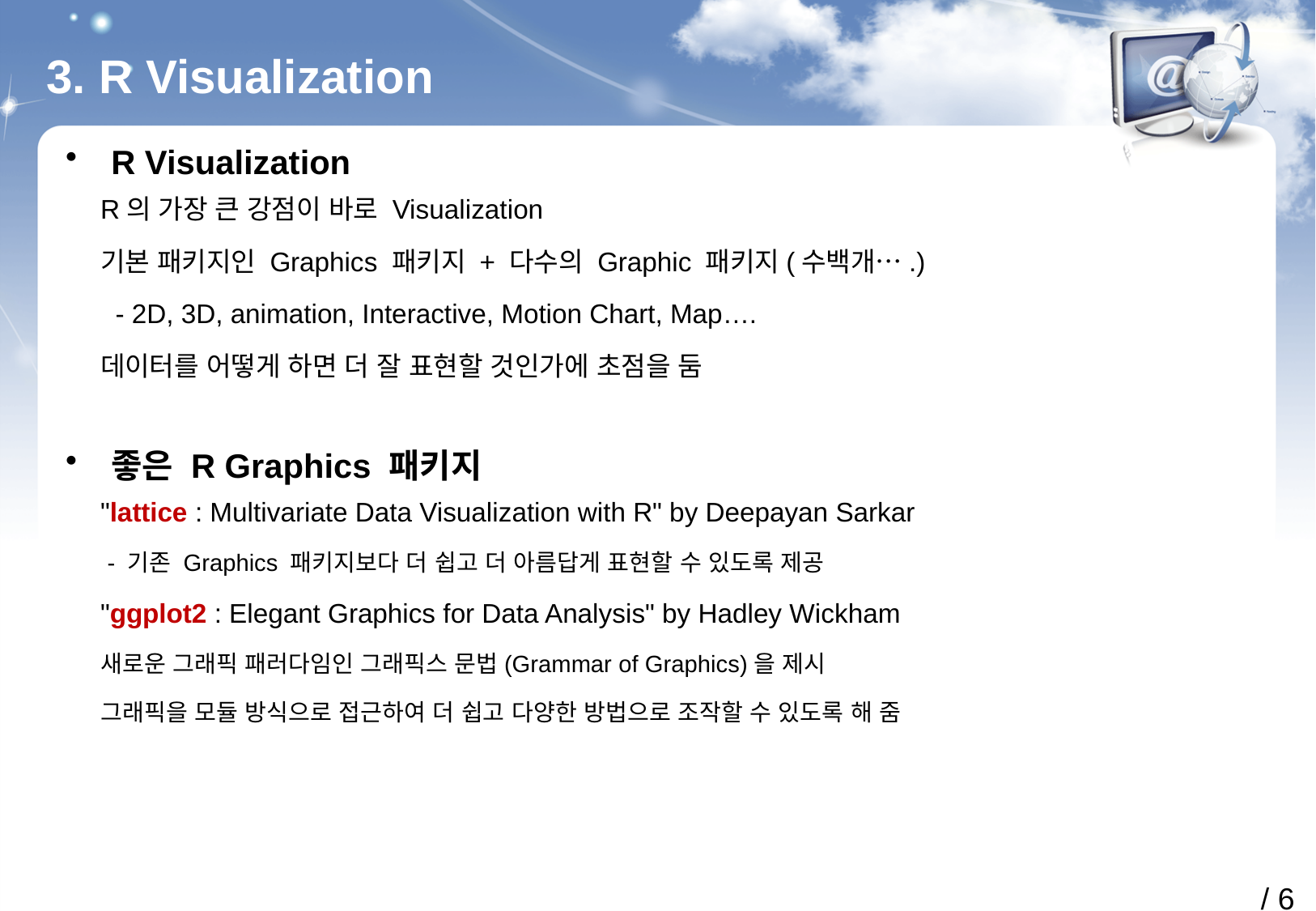

# 3. R Visualization
R Visualization
R의 가장 큰 강점이 바로 Visualization
기본 패키지인 Graphics 패키지 + 다수의 Graphic 패키지(수백개….)
  - 2D, 3D, animation, Interactive, Motion Chart, Map….
데이터를 어떻게 하면 더 잘 표현할 것인가에 초점을 둠

좋은 R Graphics 패키지
"lattice : Multivariate Data Visualization with R" by Deepayan Sarkar
 - 기존 Graphics 패키지보다 더 쉽고 더 아름답게 표현할 수 있도록 제공
"ggplot2 : Elegant Graphics for Data Analysis" by Hadley Wickham
새로운 그래픽 패러다임인 그래픽스 문법(Grammar of Graphics)을 제시
그래픽을 모듈 방식으로 접근하여 더 쉽고 다양한 방법으로 조작할 수 있도록 해 줌
/ 6